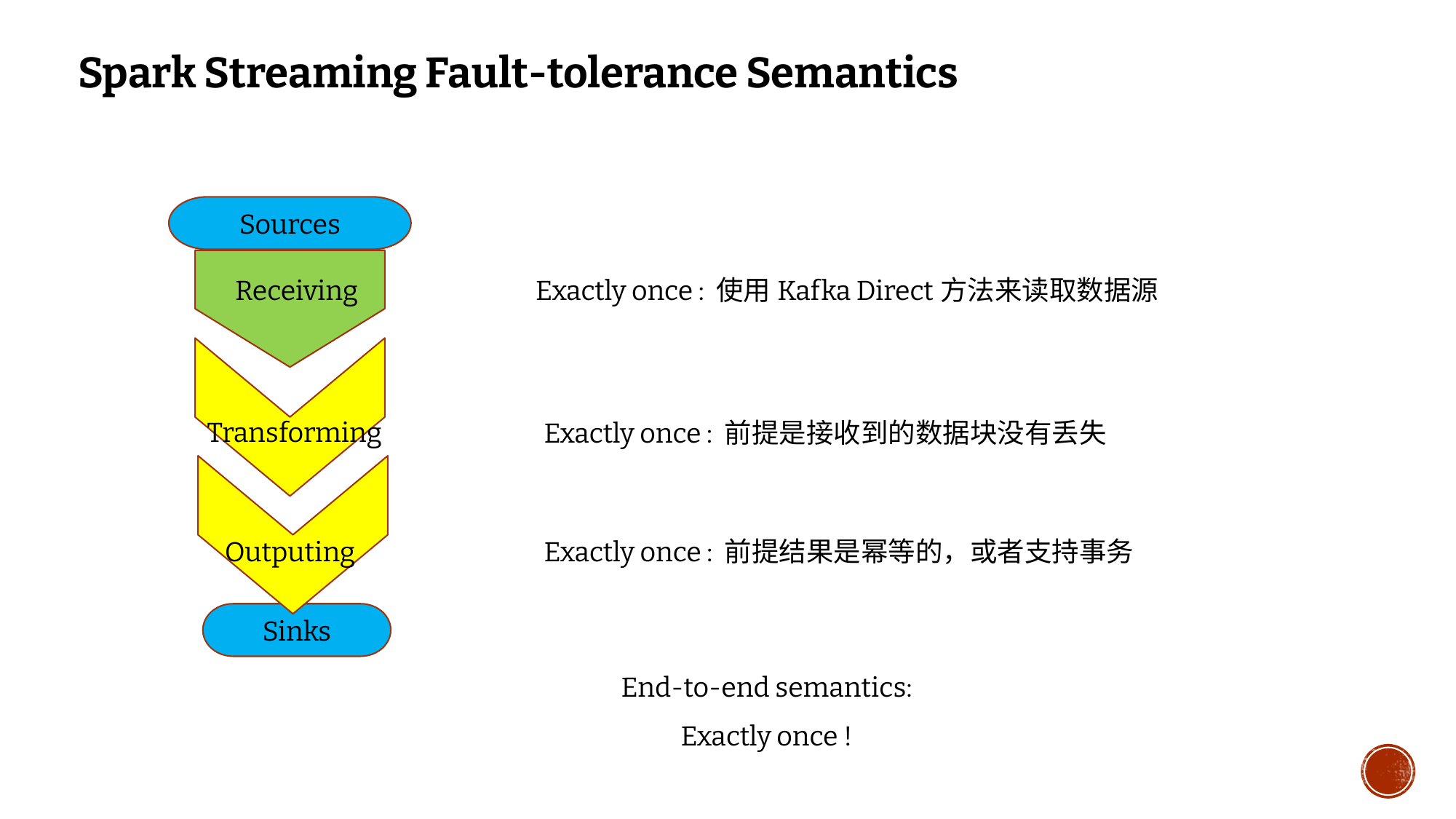

Spark Streaming Fault-tolerance Semantics
Sources

Receiving
Exactly once : 使用Kafka Direct方法来读取数据源

Transforming
Exactly once : 前提是接收到的数据块没有丢失

Outputing
Exactly once : 前提结果是幂等的，或者支持事务
Sinks
End-to-end semantics:
Exactly once !